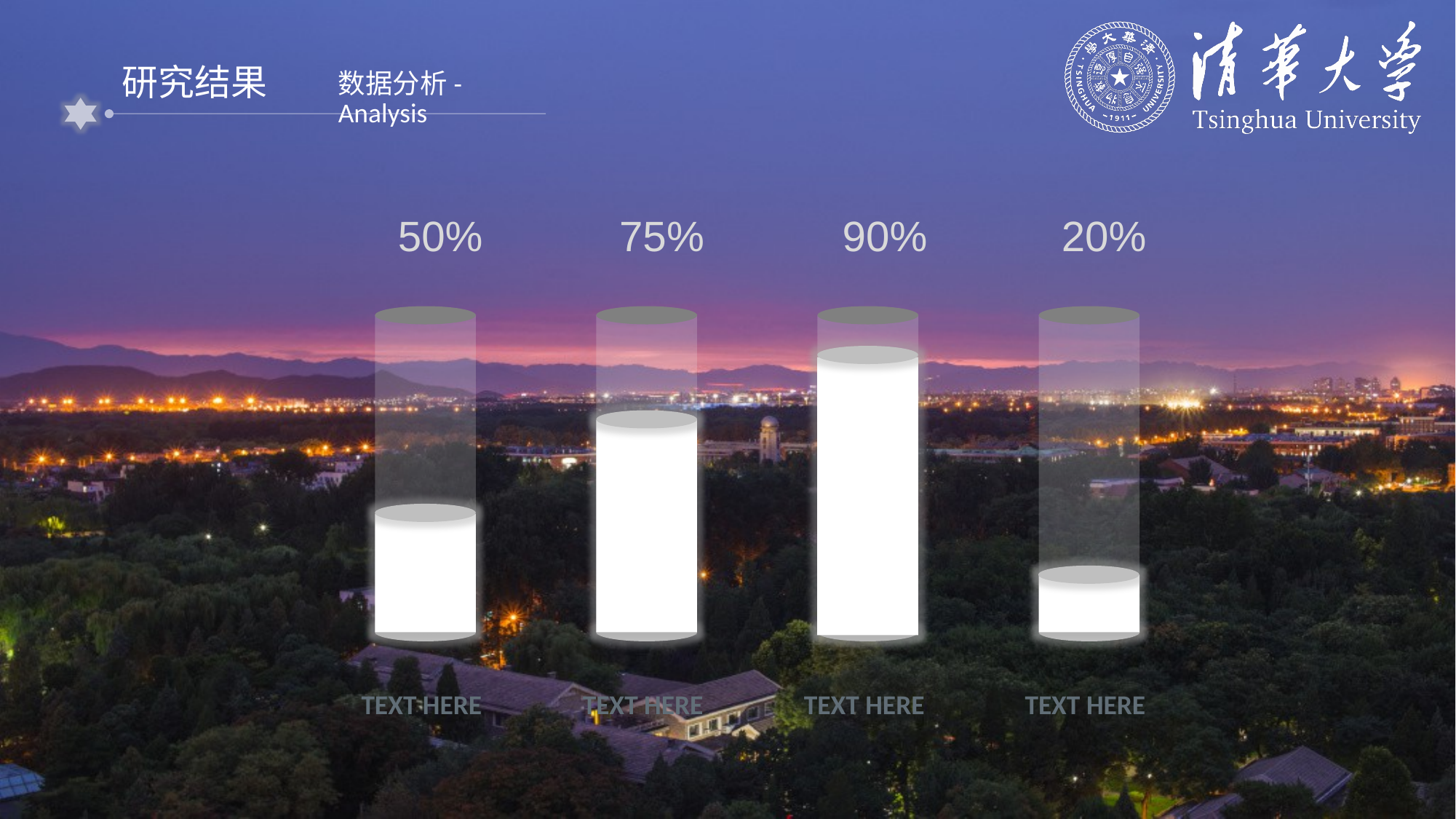

研究结果
数据分析-Analysis

50%
75%
90%
20%

TEXT HERE
TEXT HERE
TEXT HERE
TEXT HERE